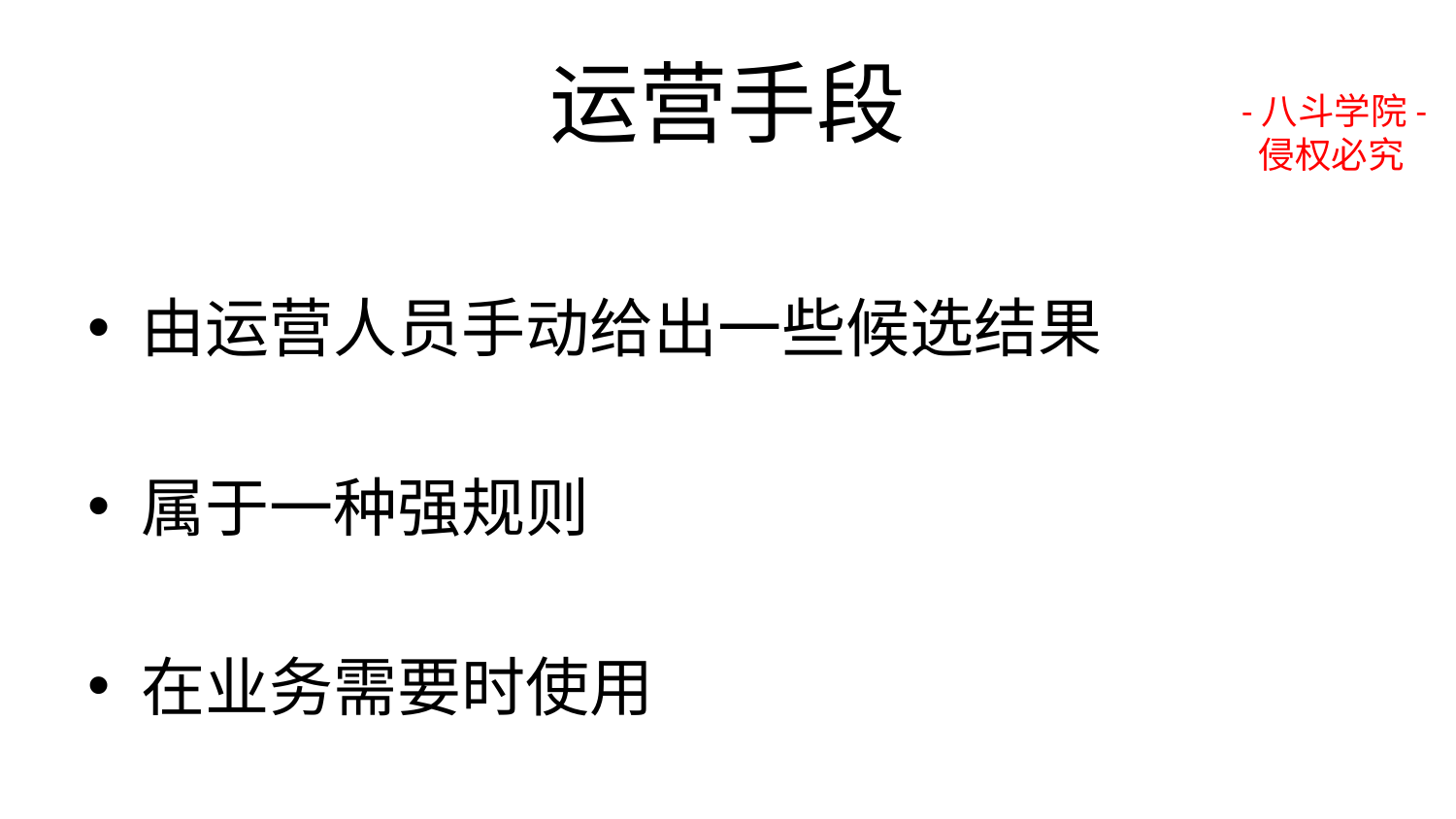

# 运营手段
-八斗学院-
 侵权必究

由运营人员手动给出一些候选结果

属于一种强规则

在业务需要时使用